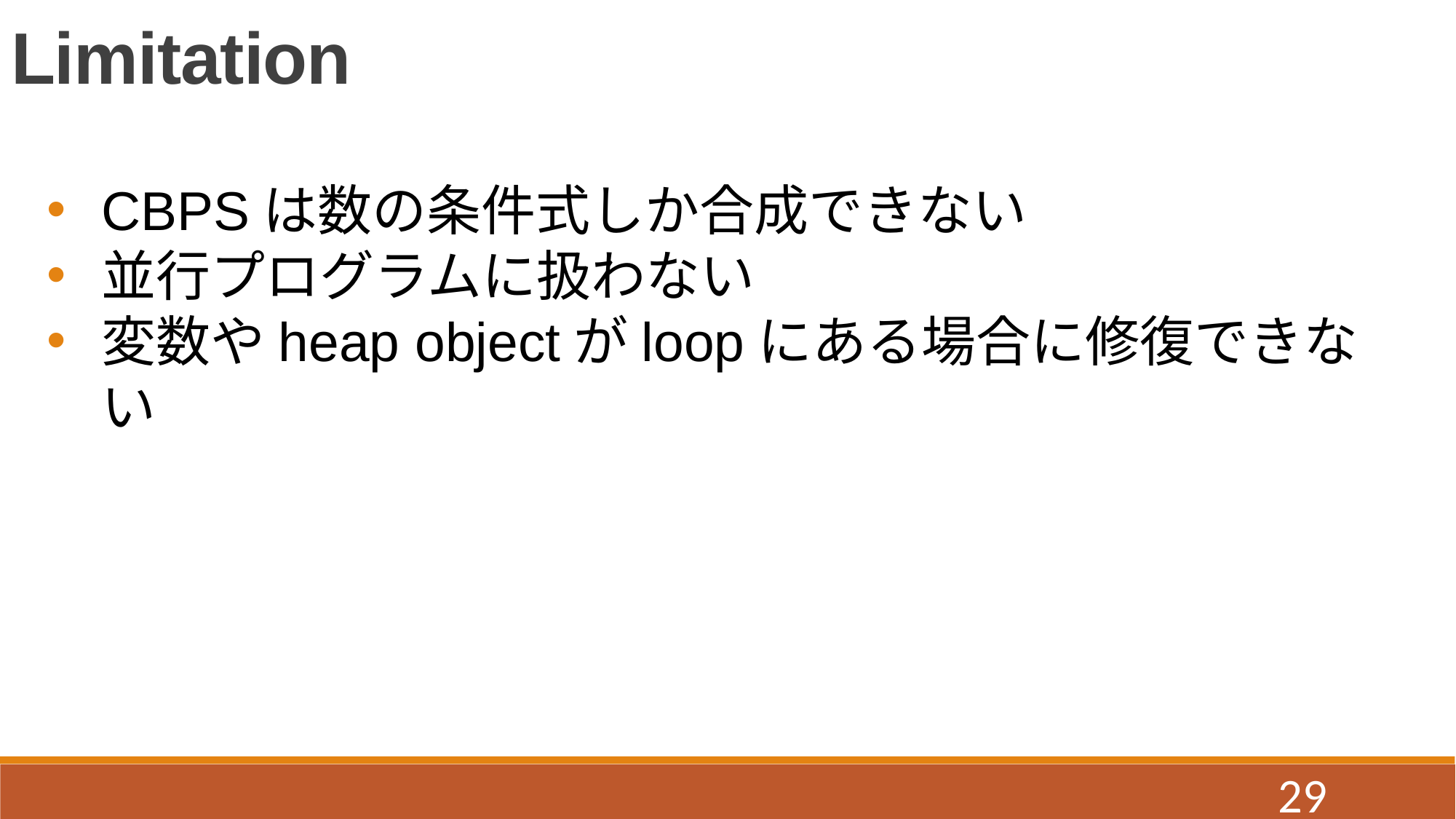

Limitation
CBPSは数の条件式しか合成できない
並行プログラムに扱わない
変数やheap objectがloopにある場合に修復できない

29